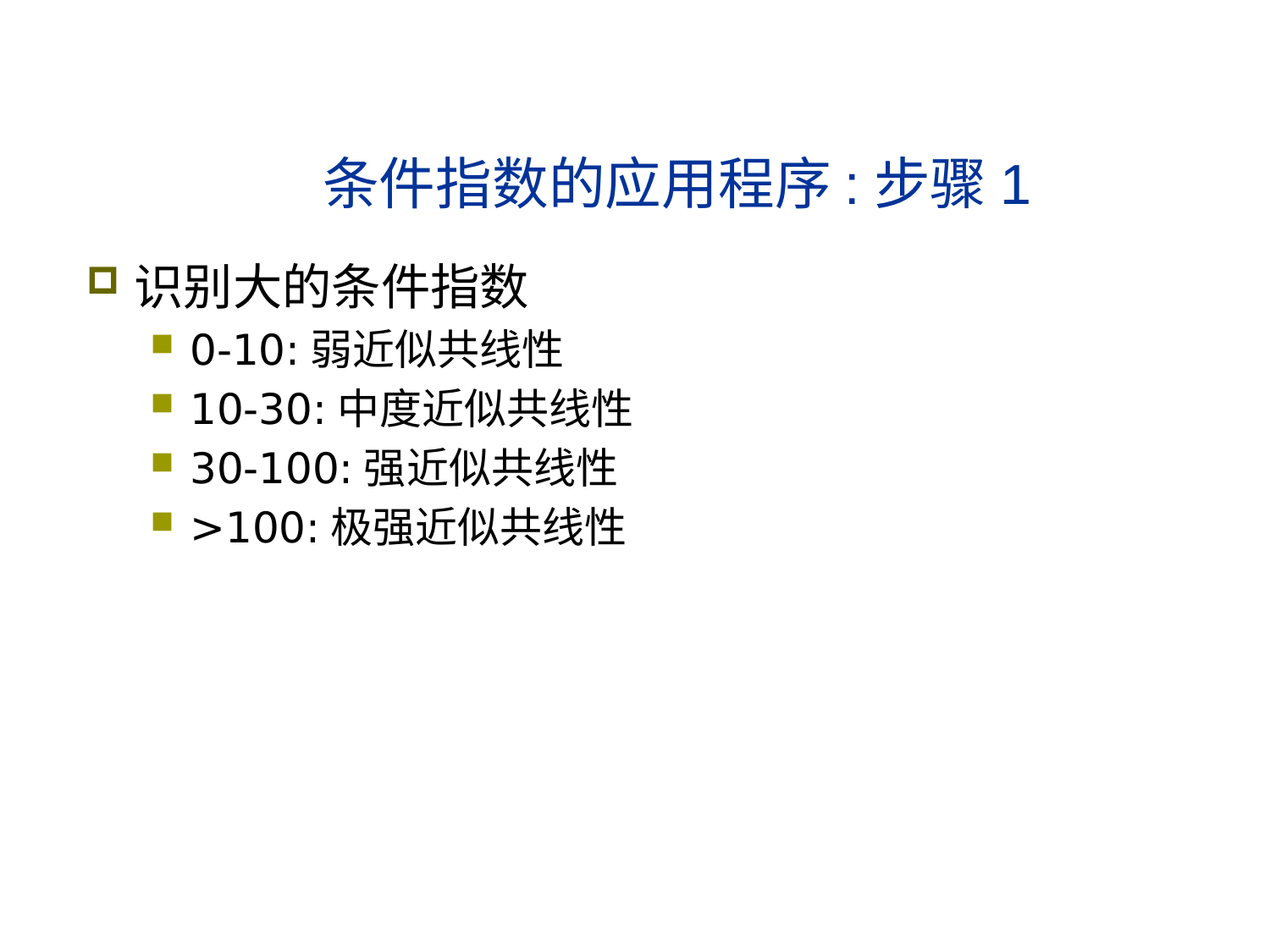

# 条件指数的应用程序:步骤1
识别大的条件指数
0-10:弱近似共线性
10-30:中度近似共线性
30-100:强近似共线性
>100:极强近似共线性